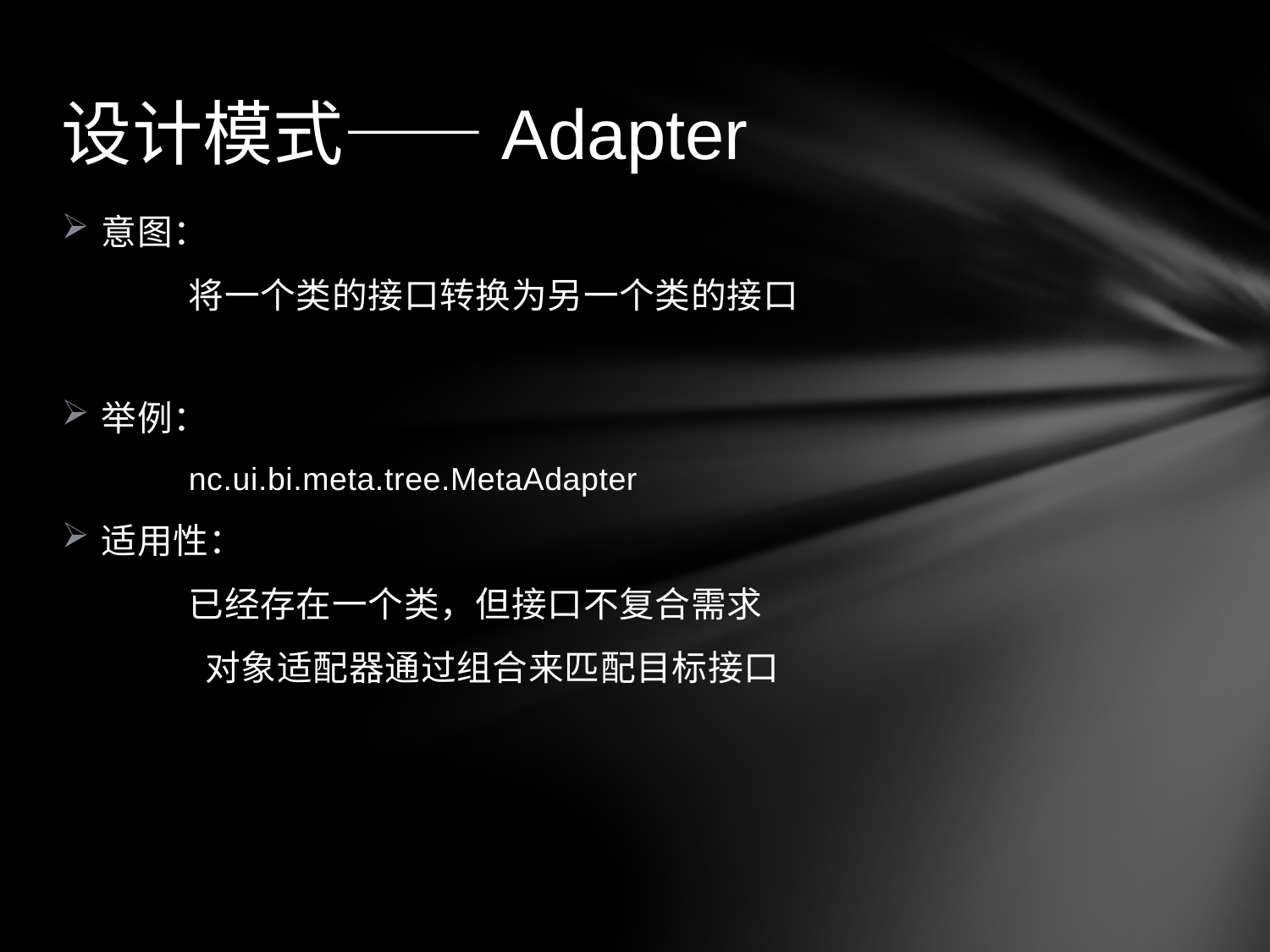

# 设计模式——Adapter
意图：
	将一个类的接口转换为另一个类的接口

举例：
	nc.ui.bi.meta.tree.MetaAdapter
适用性：
	已经存在一个类，但接口不复合需求
	 对象适配器通过组合来匹配目标接口